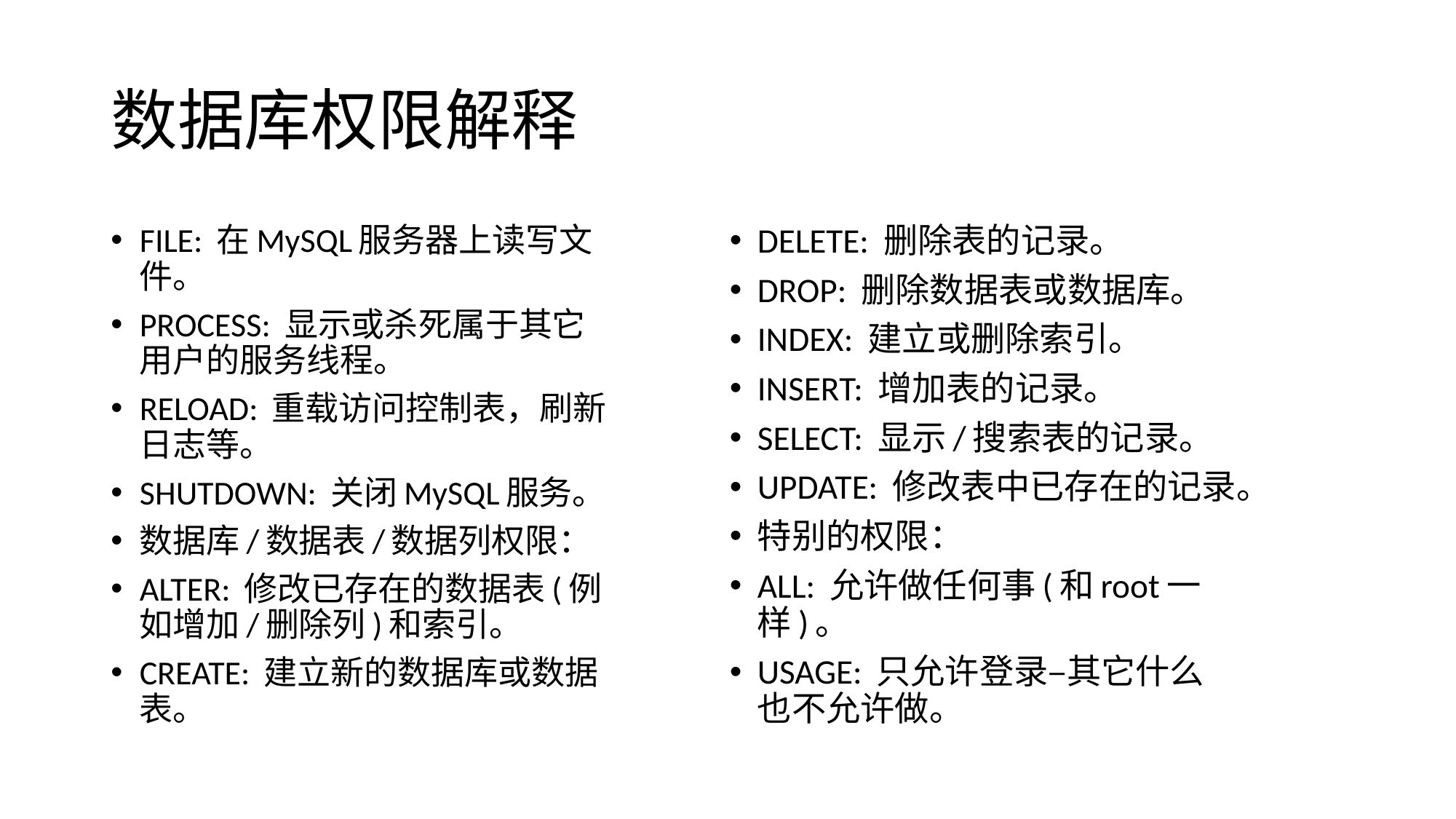

# 数据库权限解释
FILE: 在MySQL服务器上读写文件。
PROCESS: 显示或杀死属于其它用户的服务线程。
RELOAD: 重载访问控制表，刷新日志等。
SHUTDOWN: 关闭MySQL服务。
数据库/数据表/数据列权限：
ALTER: 修改已存在的数据表(例如增加/删除列)和索引。
CREATE: 建立新的数据库或数据表。

DELETE: 删除表的记录。
DROP: 删除数据表或数据库。
INDEX: 建立或删除索引。
INSERT: 增加表的记录。
SELECT: 显示/搜索表的记录。
UPDATE: 修改表中已存在的记录。
特别的权限：
ALL: 允许做任何事(和root一样)。
USAGE: 只允许登录–其它什么也不允许做。